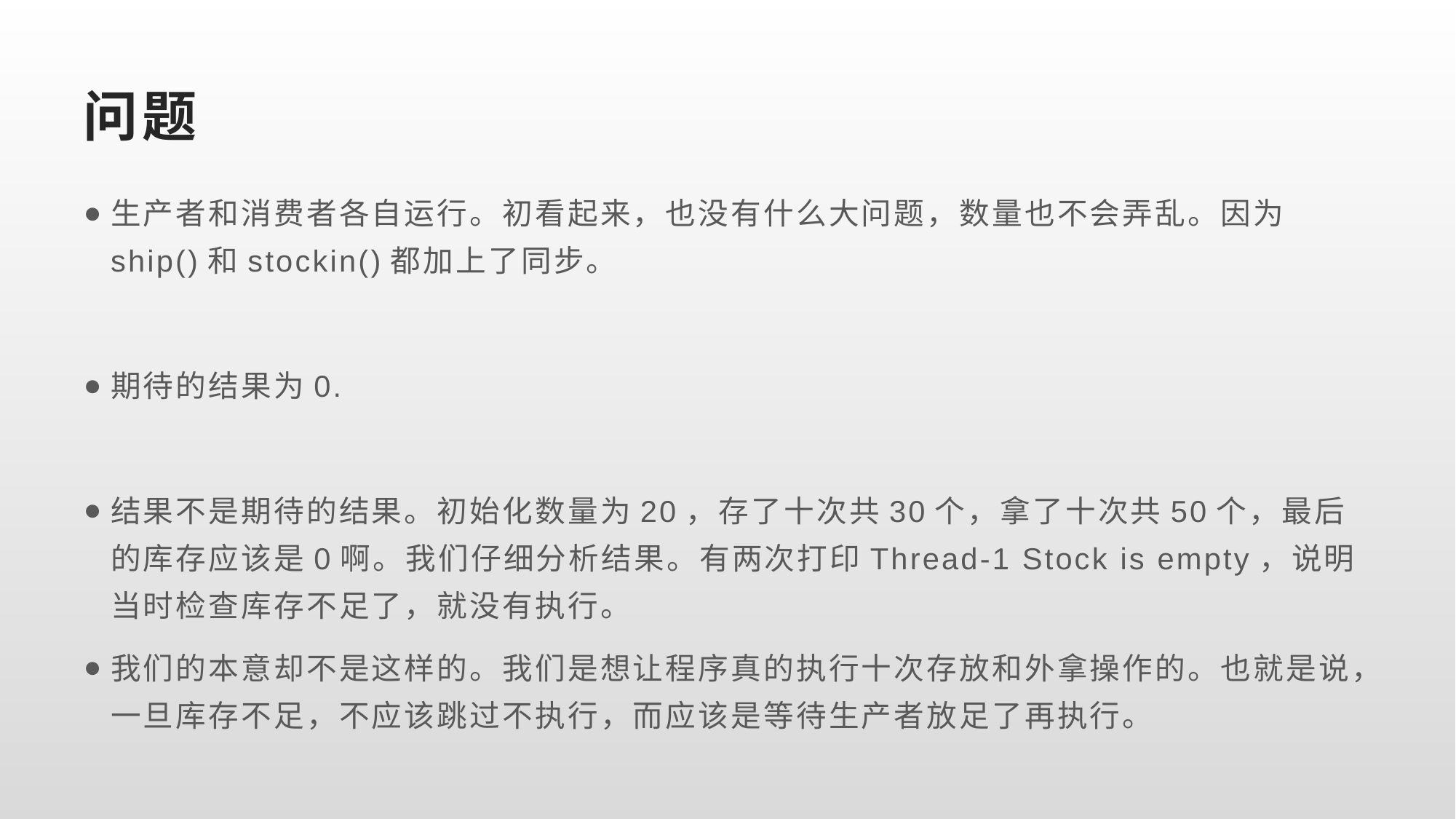

# 问题
生产者和消费者各自运行。初看起来，也没有什么大问题，数量也不会弄乱。因为ship()和stockin()都加上了同步。

期待的结果为0.

结果不是期待的结果。初始化数量为20，存了十次共30个，拿了十次共50个，最后的库存应该是0啊。我们仔细分析结果。有两次打印Thread-1 Stock is empty，说明当时检查库存不足了，就没有执行。
我们的本意却不是这样的。我们是想让程序真的执行十次存放和外拿操作的。也就是说，一旦库存不足，不应该跳过不执行，而应该是等待生产者放足了再执行。